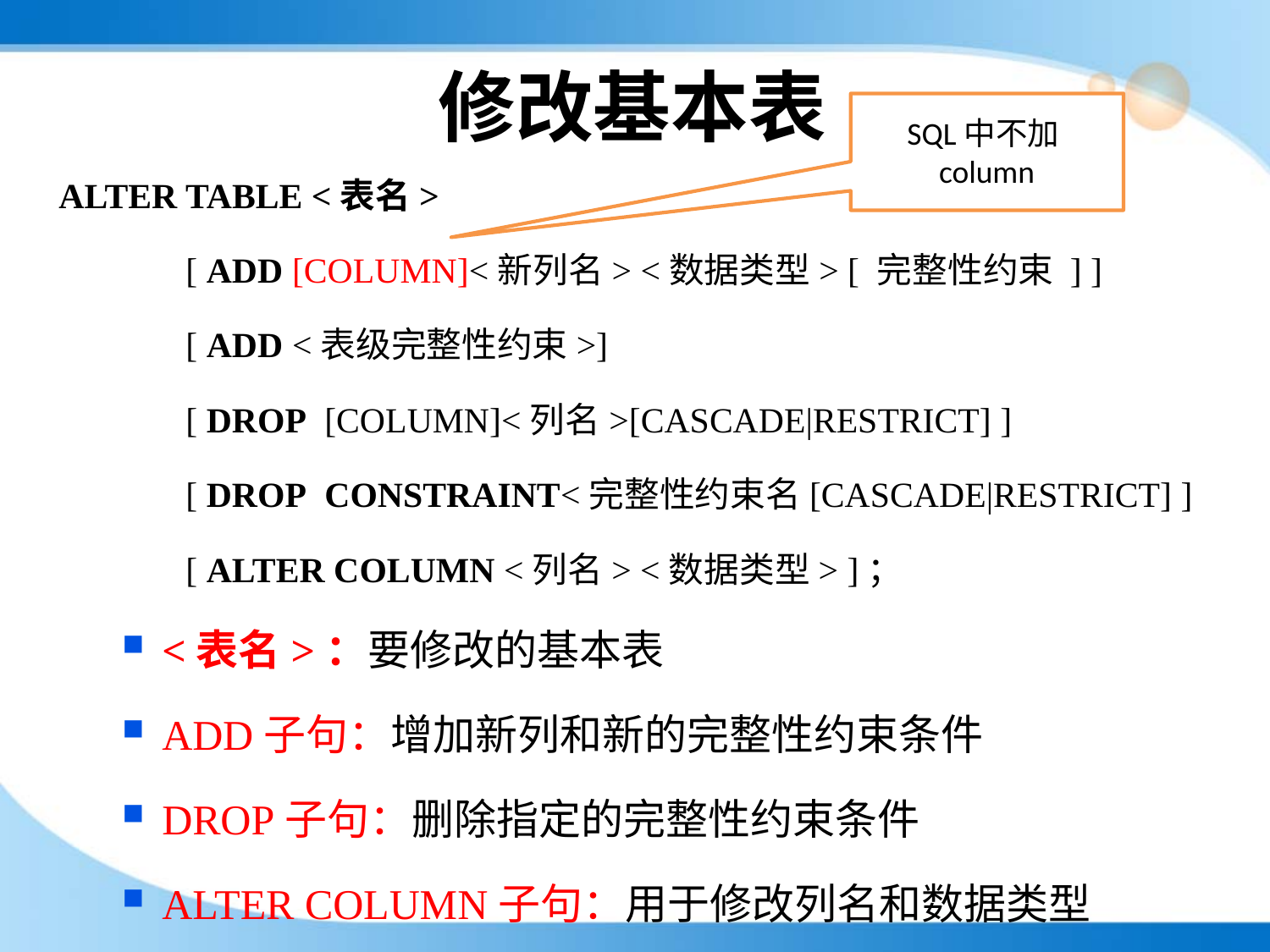

# 修改基本表
SQL中不加column
ALTER TABLE <表名>
[ ADD [COLUMN]<新列名> <数据类型> [ 完整性约束 ] ]
[ ADD <表级完整性约束>]
[ DROP  [COLUMN]<列名>[CASCADE|RESTRICT] ]
[ DROP  CONSTRAINT<完整性约束名[CASCADE|RESTRICT] ]
[ ALTER COLUMN <列名> <数据类型> ]；
<表名>：要修改的基本表
ADD子句：增加新列和新的完整性约束条件
DROP子句：删除指定的完整性约束条件
ALTER COLUMN子句：用于修改列名和数据类型